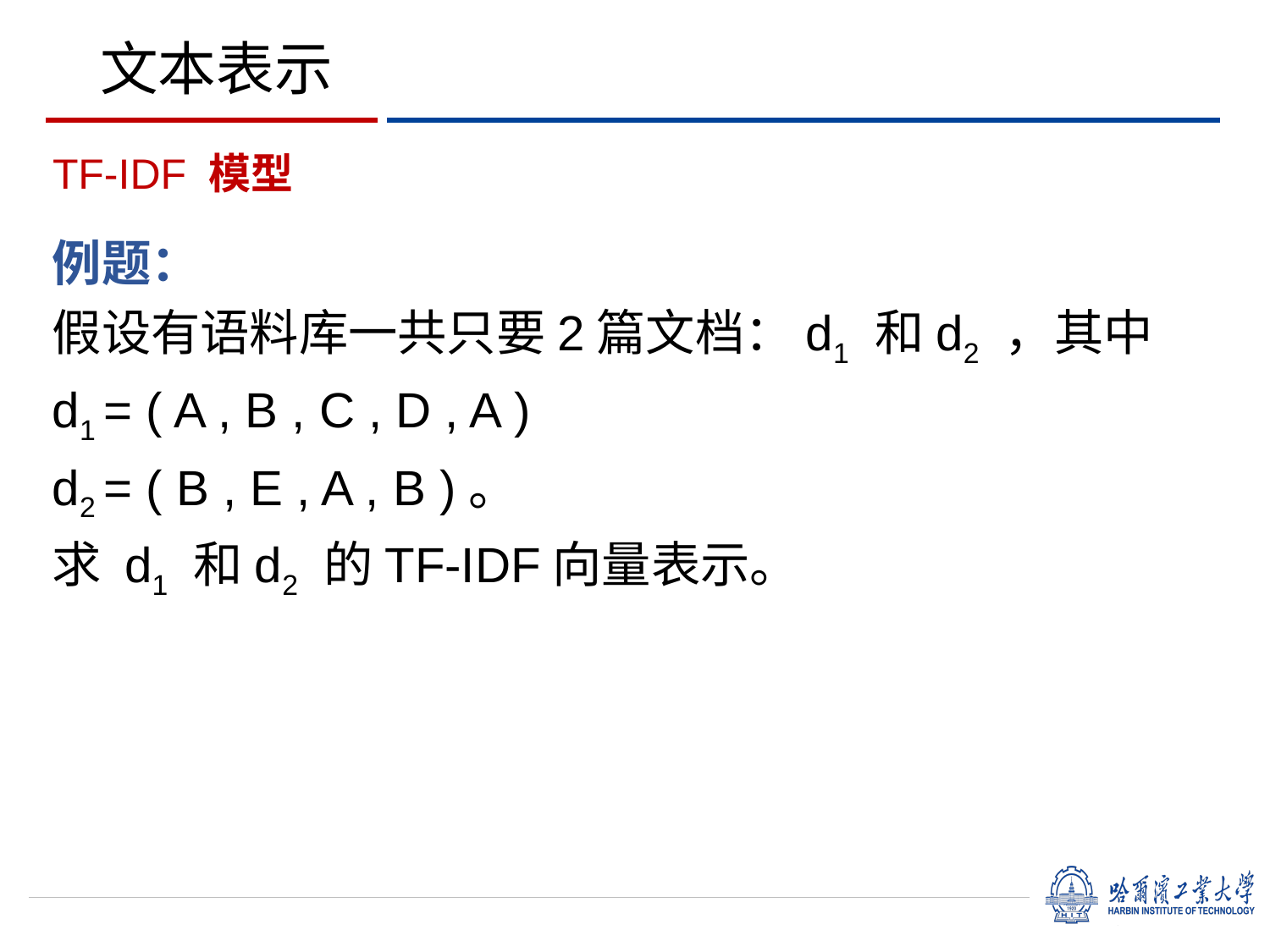

# 文本表示
TF-IDF 模型

例题：
假设有语料库一共只要2篇文档：d1 和d2 ，其中
d1 = ( A , B , C , D , A )
d2 = ( B , E , A , B )。
求 d1 和d2 的TF-IDF向量表示。